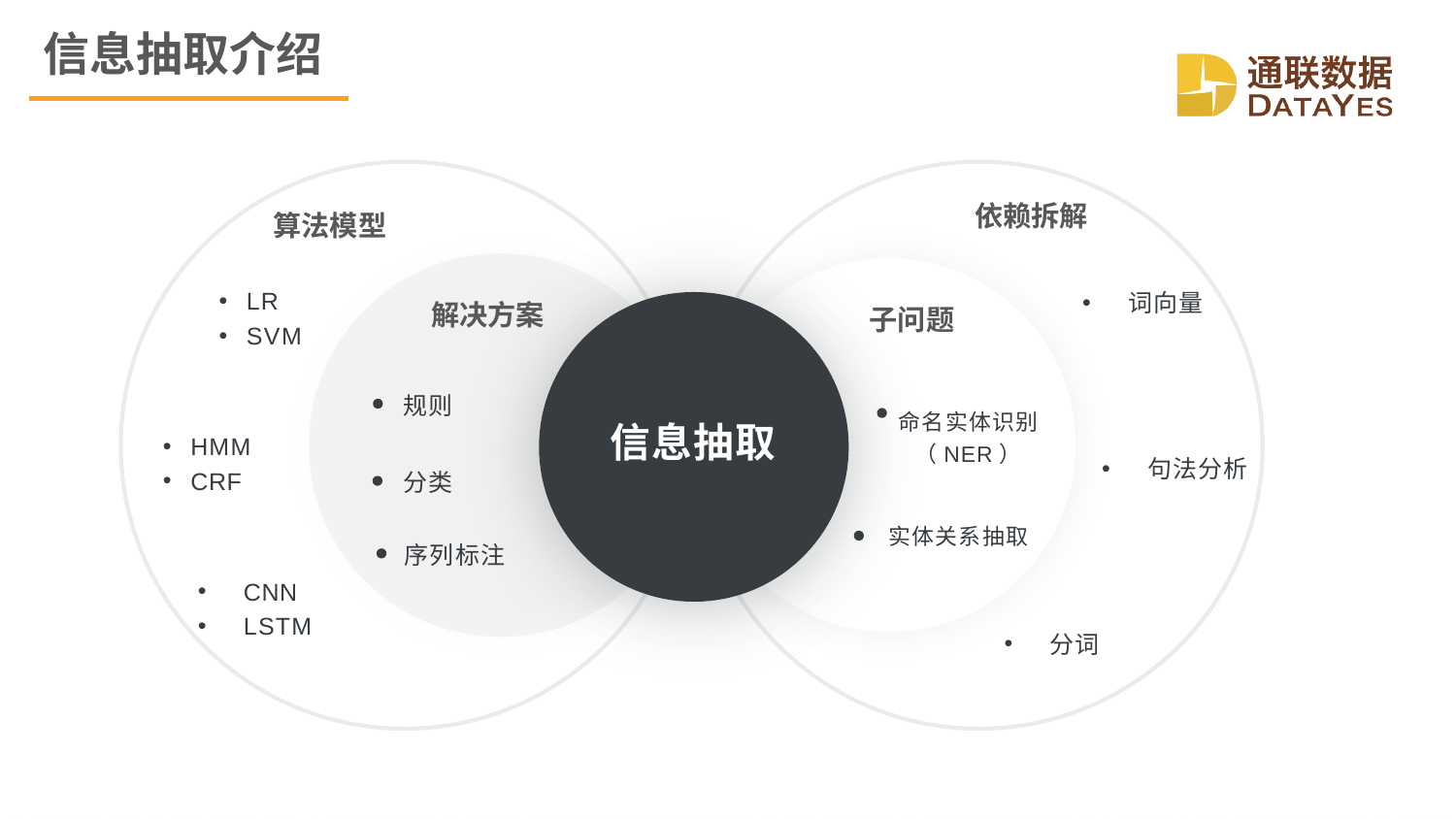

# 信息抽取介绍

依赖拆解

算法模型

LR
SVM
词向量

解决方案
子问题

规则

命名实体识别
（NER）

信息抽取
HMM
CRF
句法分析
分类

实体关系抽取

序列标注

CNN
LSTM
分词
Copyright © 2017 DataYes. All rights reserved	● 保密文件，请勿外泄